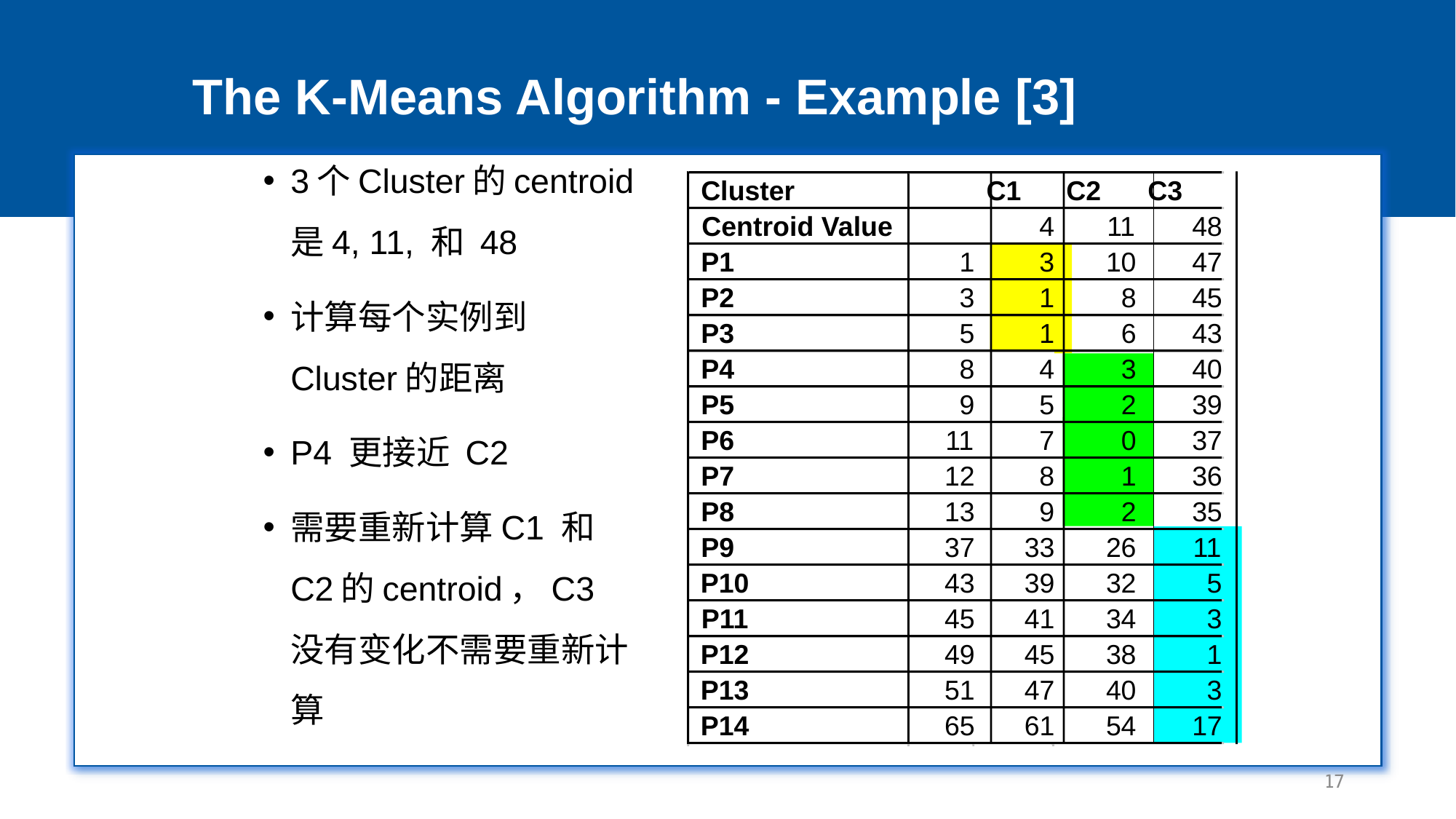

# The K-Means Algorithm - Example [3]
3个Cluster的centroid 是4, 11, 和 48
计算每个实例到Cluster的距离
P4 更接近 C2
需要重新计算C1 和 C2的centroid，C3 没有变化不需要重新计算

Cluster

C1
C2
C3

Centroid Value
4
11
48

P1
1
3
10
47

P2
3
1
8
45

P3
5
1
6
43

P4
8
4
3
40

P5
9
5
2
39

P6
11
7
0
37

P7
12
8
1
36

P8
13
9
2
35

P9
37
33
26
11

P10
43
39
32
5

P11
45
41
34
3

P12
49
45
38
1

P13
51
47
40
3

P14
65
61
54
17

17